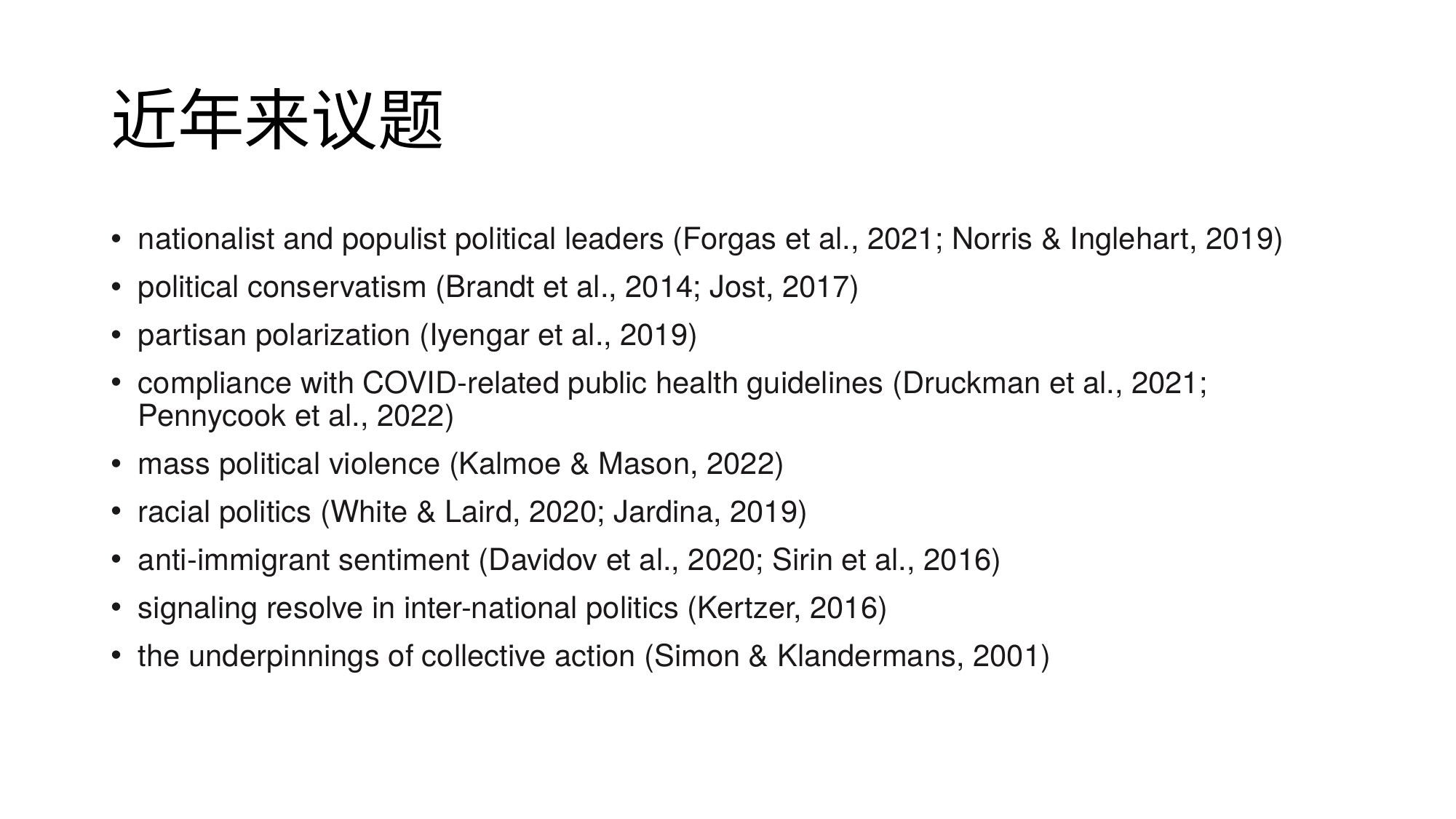

# 近年来议题
nationalist and populist political leaders (Forgas et al., 2021; Norris & Inglehart, 2019)
political conservatism (Brandt et al., 2014; Jost, 2017)
partisan polarization (Iyengar et al., 2019)
compliance with COVID-related public health guidelines (Druckman et al., 2021; Pennycook et al., 2022)
mass political violence (Kalmoe & Mason, 2022)
racial politics (White & Laird, 2020; Jardina, 2019)
anti-immigrant sentiment (Davidov et al., 2020; Sirin et al., 2016)
signaling resolve in inter-national politics (Kertzer, 2016)
the underpinnings of collective action (Simon & Klandermans, 2001)